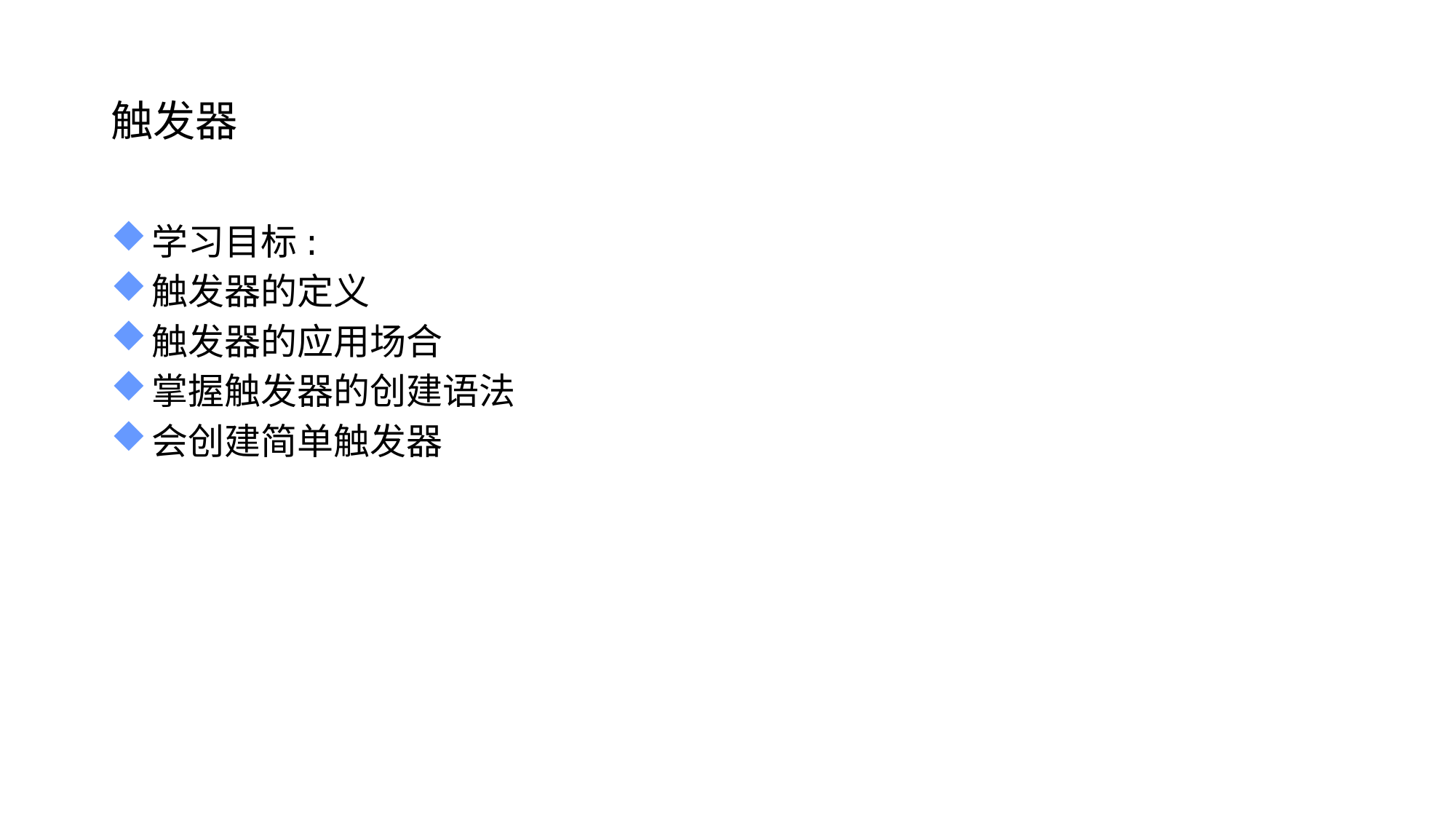

# 触发器
学习目标:
触发器的定义
触发器的应用场合
掌握触发器的创建语法
会创建简单触发器